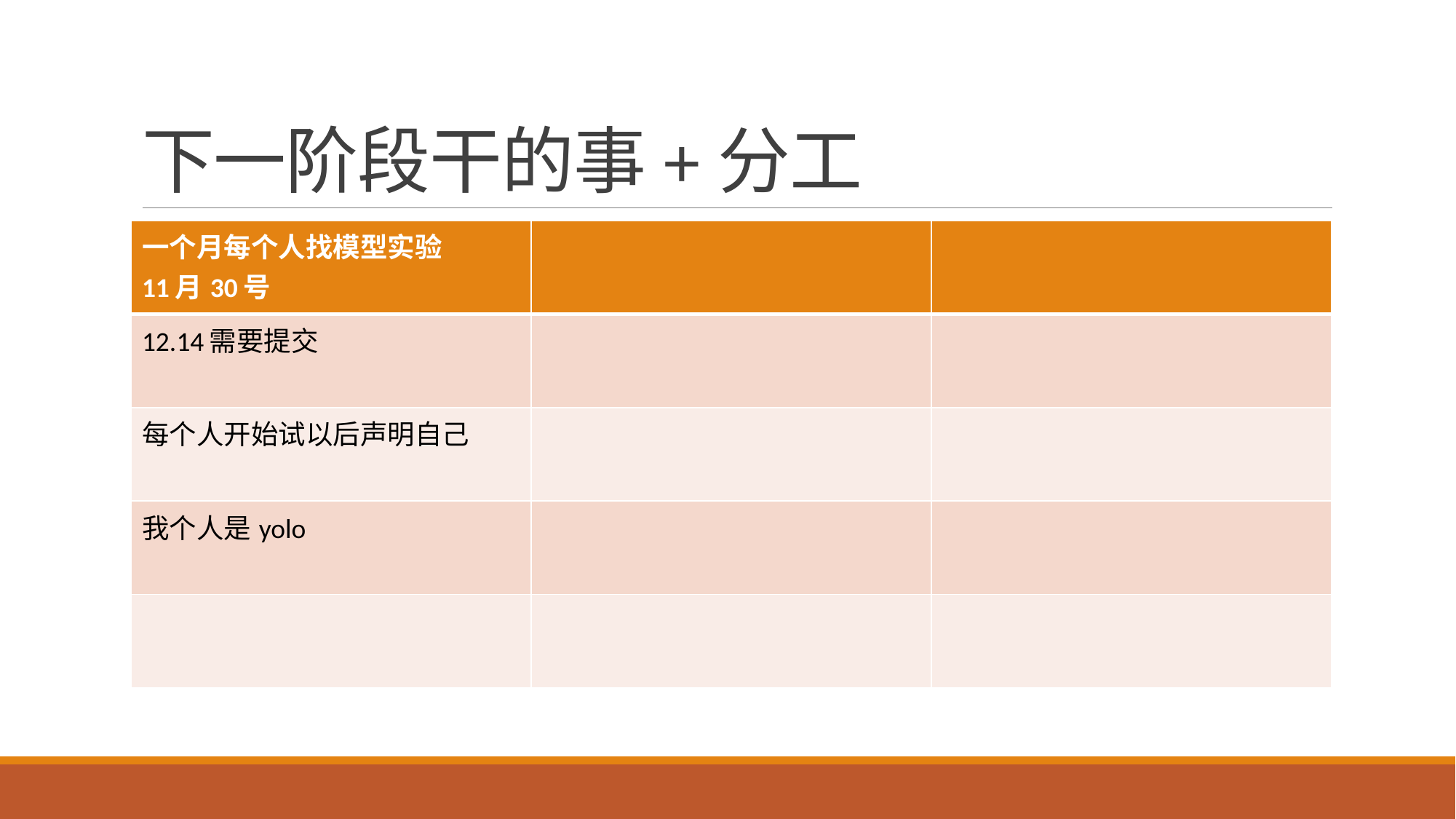

# 下一阶段干的事+分工
| 一个月每个人找模型实验 11月30号 |  |  |
| --- | --- | --- |
| 12.14需要提交 |  |  |
| 每个人开始试以后声明自己 |  |  |
| 我个人是yolo |  |  |
|  |  |  |